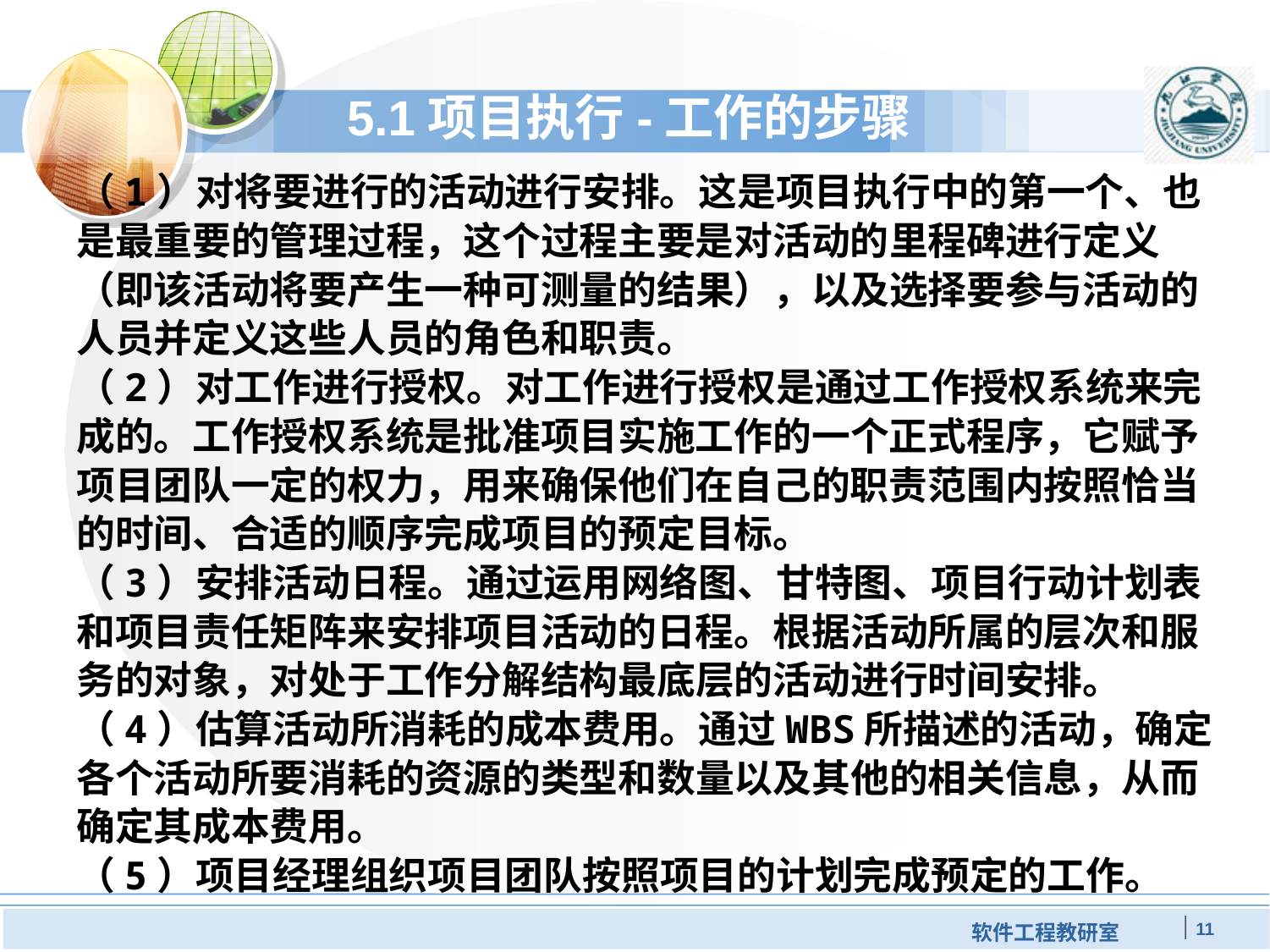

# 5.1项目执行-工作的步骤
（1）对将要进行的活动进行安排。这是项目执行中的第一个、也是最重要的管理过程，这个过程主要是对活动的里程碑进行定义（即该活动将要产生一种可测量的结果），以及选择要参与活动的人员并定义这些人员的角色和职责。
（2）对工作进行授权。对工作进行授权是通过工作授权系统来完成的。工作授权系统是批准项目实施工作的一个正式程序，它赋予项目团队一定的权力，用来确保他们在自己的职责范围内按照恰当的时间、合适的顺序完成项目的预定目标。
（3）安排活动日程。通过运用网络图、甘特图、项目行动计划表和项目责任矩阵来安排项目活动的日程。根据活动所属的层次和服务的对象，对处于工作分解结构最底层的活动进行时间安排。
（4）估算活动所消耗的成本费用。通过WBS所描述的活动，确定各个活动所要消耗的资源的类型和数量以及其他的相关信息，从而确定其成本费用。
（5）项目经理组织项目团队按照项目的计划完成预定的工作。